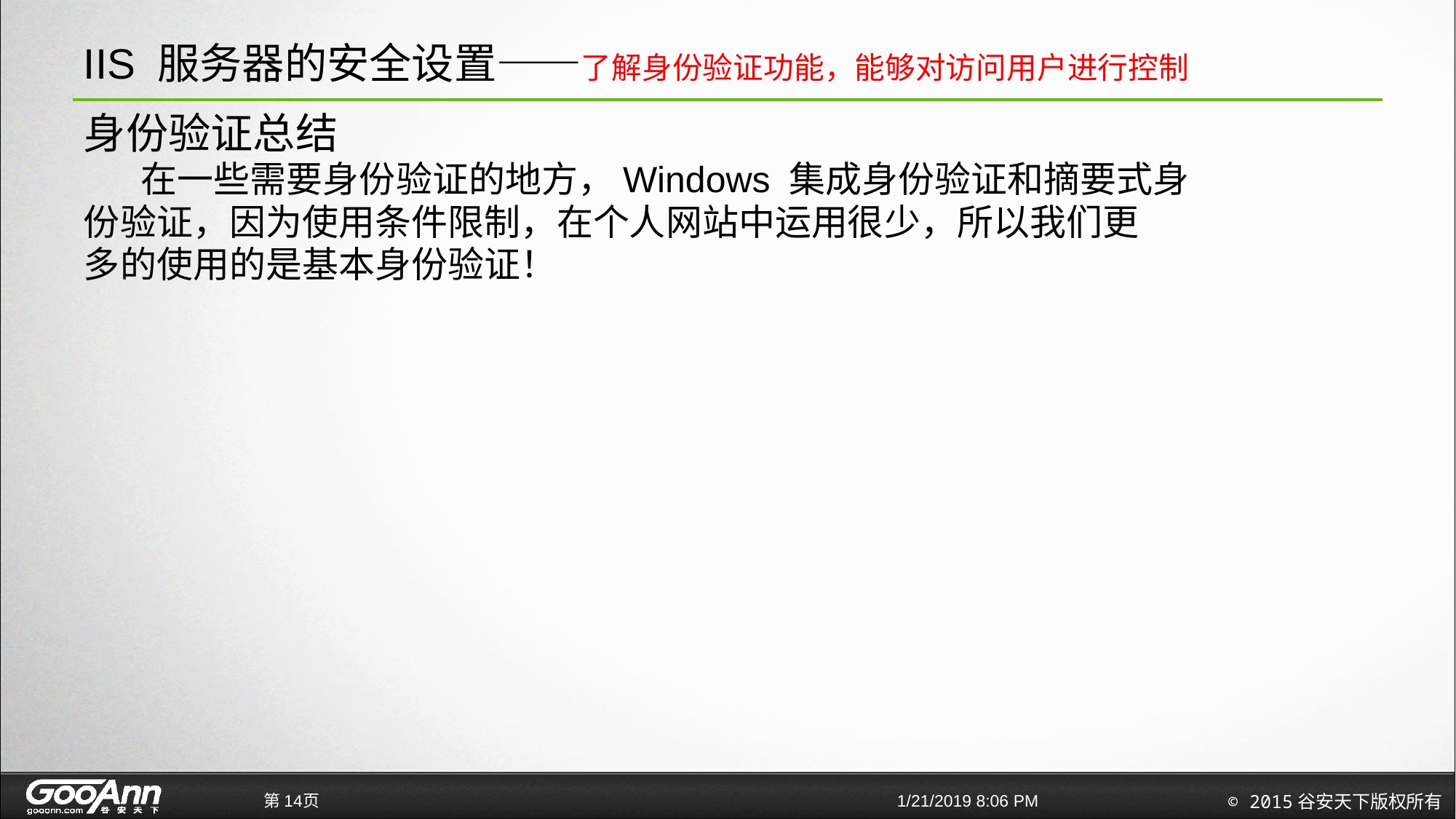

# IIS 服务器的安全设置——了解身份验证功能，能够对访问用户进行控制
身份验证总结
     在一些需要身份验证的地方，Windows 集成身份验证和摘要式身
份验证，因为使用条件限制，在个人网站中运用很少，所以我们更
多的使用的是基本身份验证！